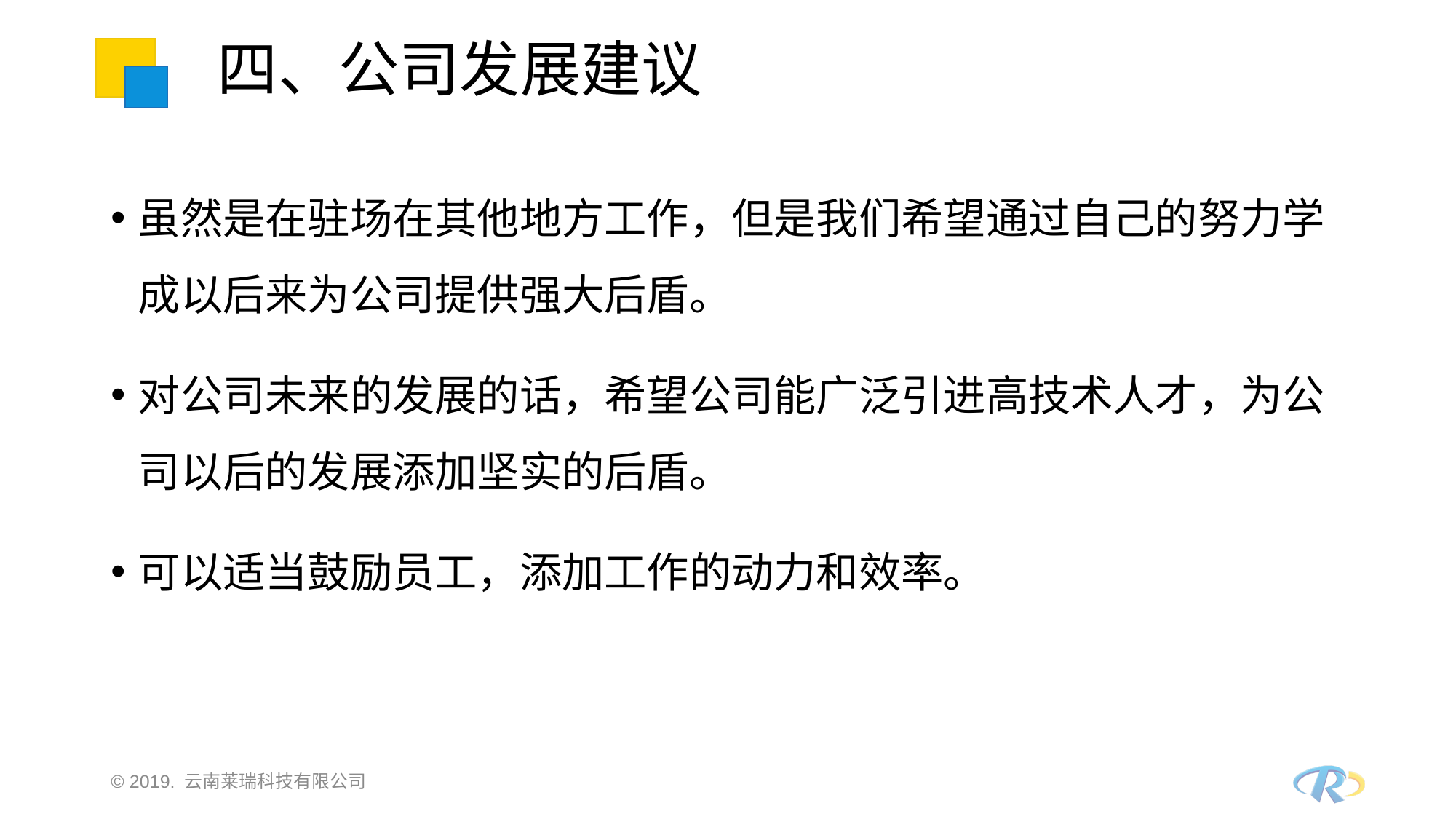

# 四、公司发展建议
虽然是在驻场在其他地方工作，但是我们希望通过自己的努力学成以后来为公司提供强大后盾。
对公司未来的发展的话，希望公司能广泛引进高技术人才，为公司以后的发展添加坚实的后盾。
可以适当鼓励员工，添加工作的动力和效率。

© 2019. 云南莱瑞科技有限公司
5